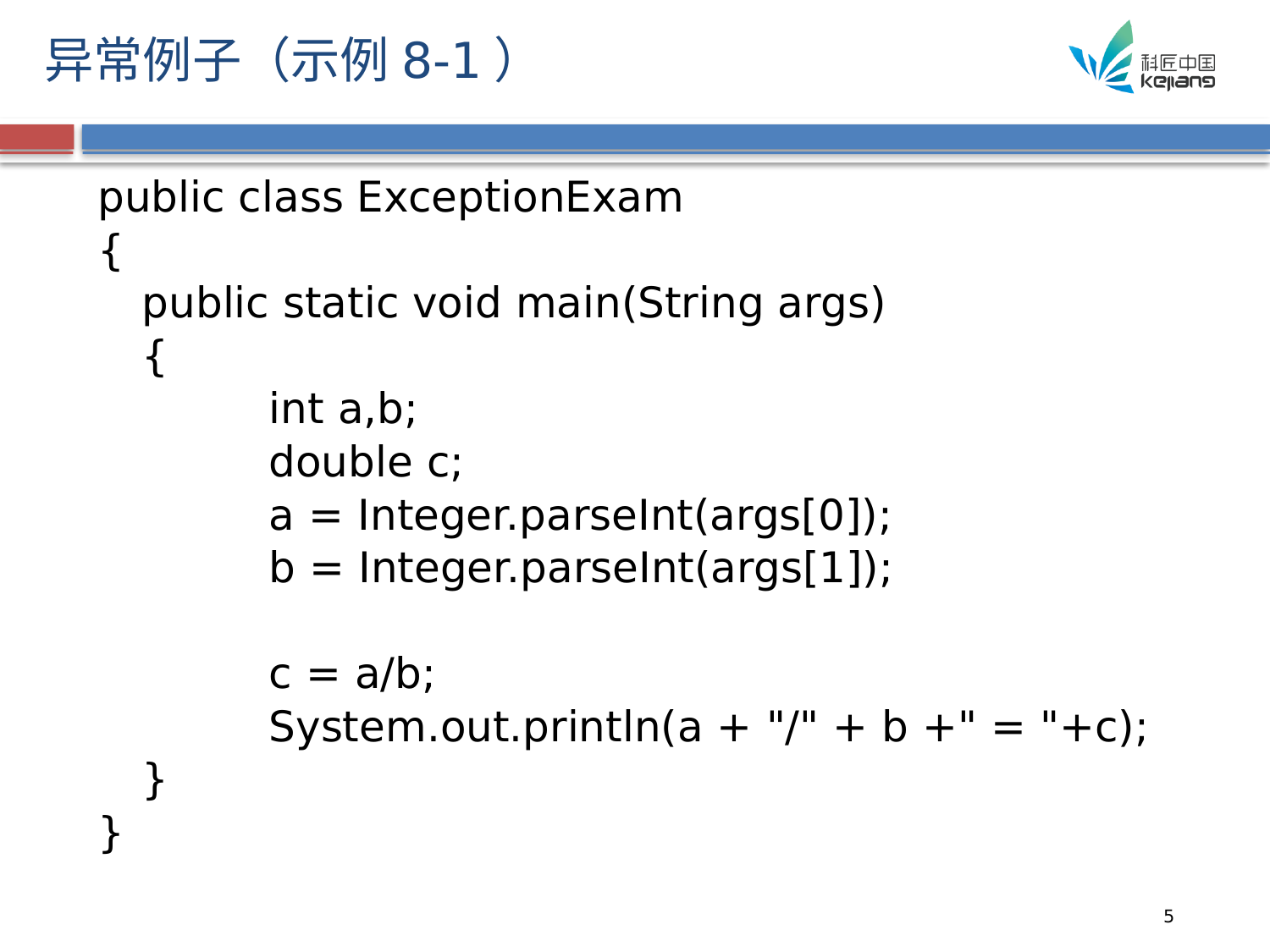

# 异常例子（示例8-1）
public class ExceptionExam
{
	public static void main(String args)
	{
		int a,b;
		double c;
		a = Integer.parseInt(args[0]);
		b = Integer.parseInt(args[1]);

		c = a/b;
		System.out.println(a + "/" + b +" = "+c);
	}
}
5